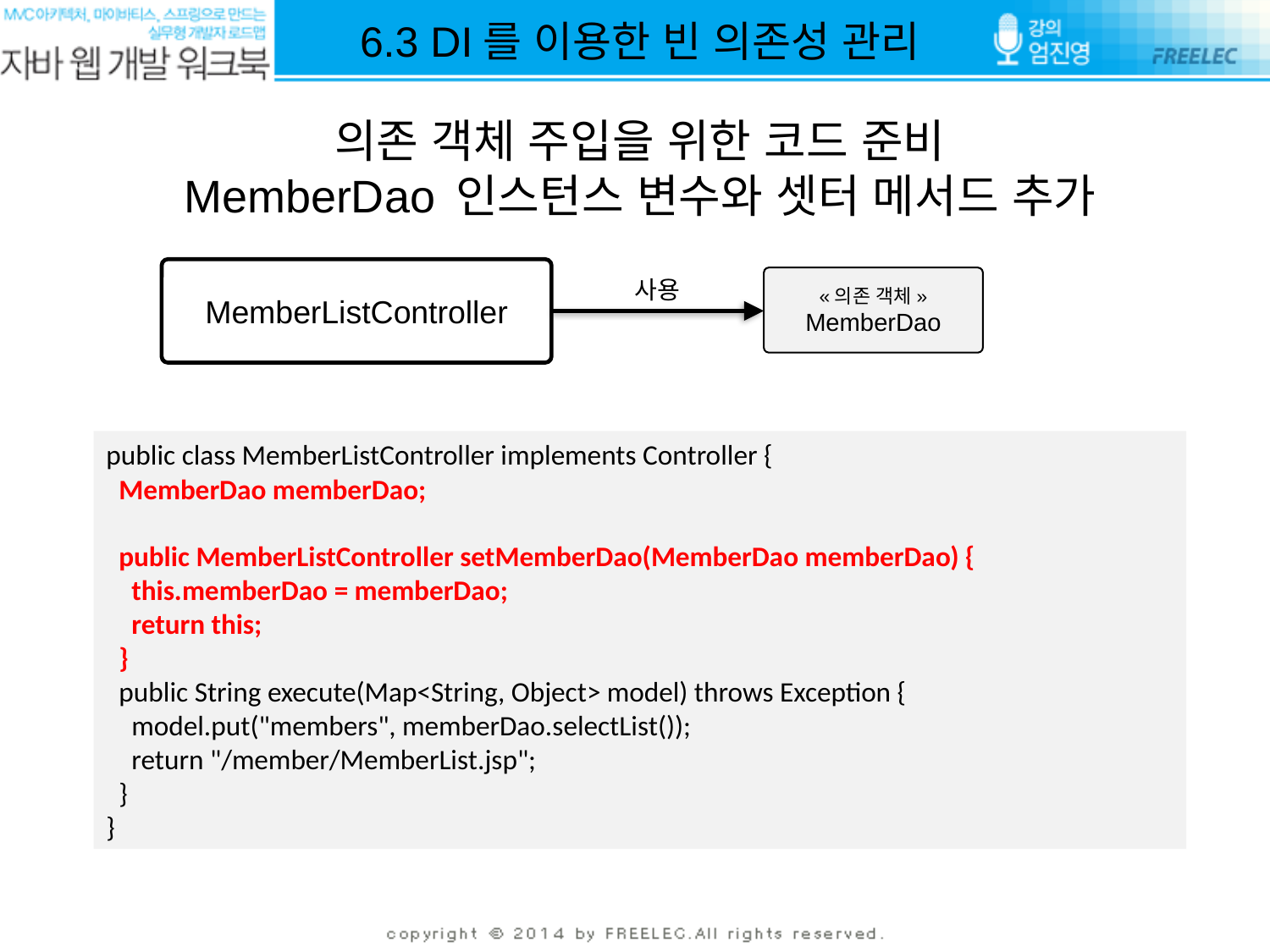

6.3 DI를 이용한 빈 의존성 관리
의존 객체 주입을 위한 코드 준비
MemberDao 인스턴스 변수와 셋터 메서드 추가
MemberListController
«의존 객체»
MemberDao
사용
public class MemberListController implements Controller {
  MemberDao memberDao;

  public MemberListController setMemberDao(MemberDao memberDao) {
    this.memberDao = memberDao;
    return this;
  }
  public String execute(Map<String, Object> model) throws Exception {
    model.put("members", memberDao.selectList());
    return "/member/MemberList.jsp";
  }
}